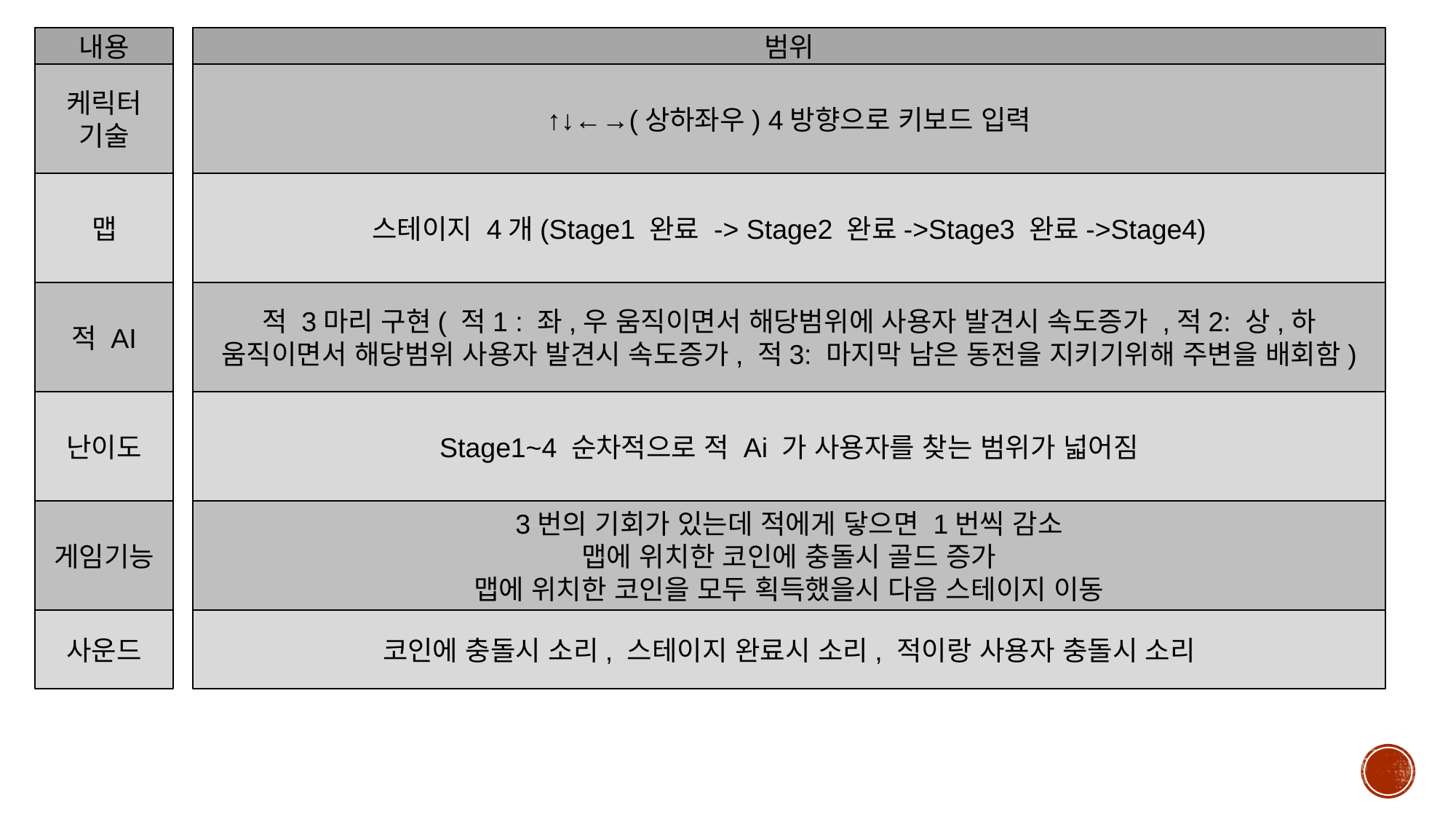

내용
범위
케릭터
기술
↑↓←→(상하좌우) 4방향으로 키보드 입력
맵
스테이지 4개(Stage1 완료 -> Stage2 완료->Stage3 완료->Stage4)
적 AI
적 3마리 구현( 적1 : 좌,우 움직이면서 해당범위에 사용자 발견시 속도증가 ,적2: 상,하 움직이면서 해당범위 사용자 발견시 속도증가, 적3: 마지막 남은 동전을 지키기위해 주변을 배회함)
난이도
Stage1~4 순차적으로 적 Ai 가 사용자를 찾는 범위가 넓어짐
게임기능
3번의 기회가 있는데 적에게 닿으면 1번씩 감소
맵에 위치한 코인에 충돌시 골드 증가
맵에 위치한 코인을 모두 획득했을시 다음 스테이지 이동
사운드
코인에 충돌시 소리, 스테이지 완료시 소리, 적이랑 사용자 충돌시 소리